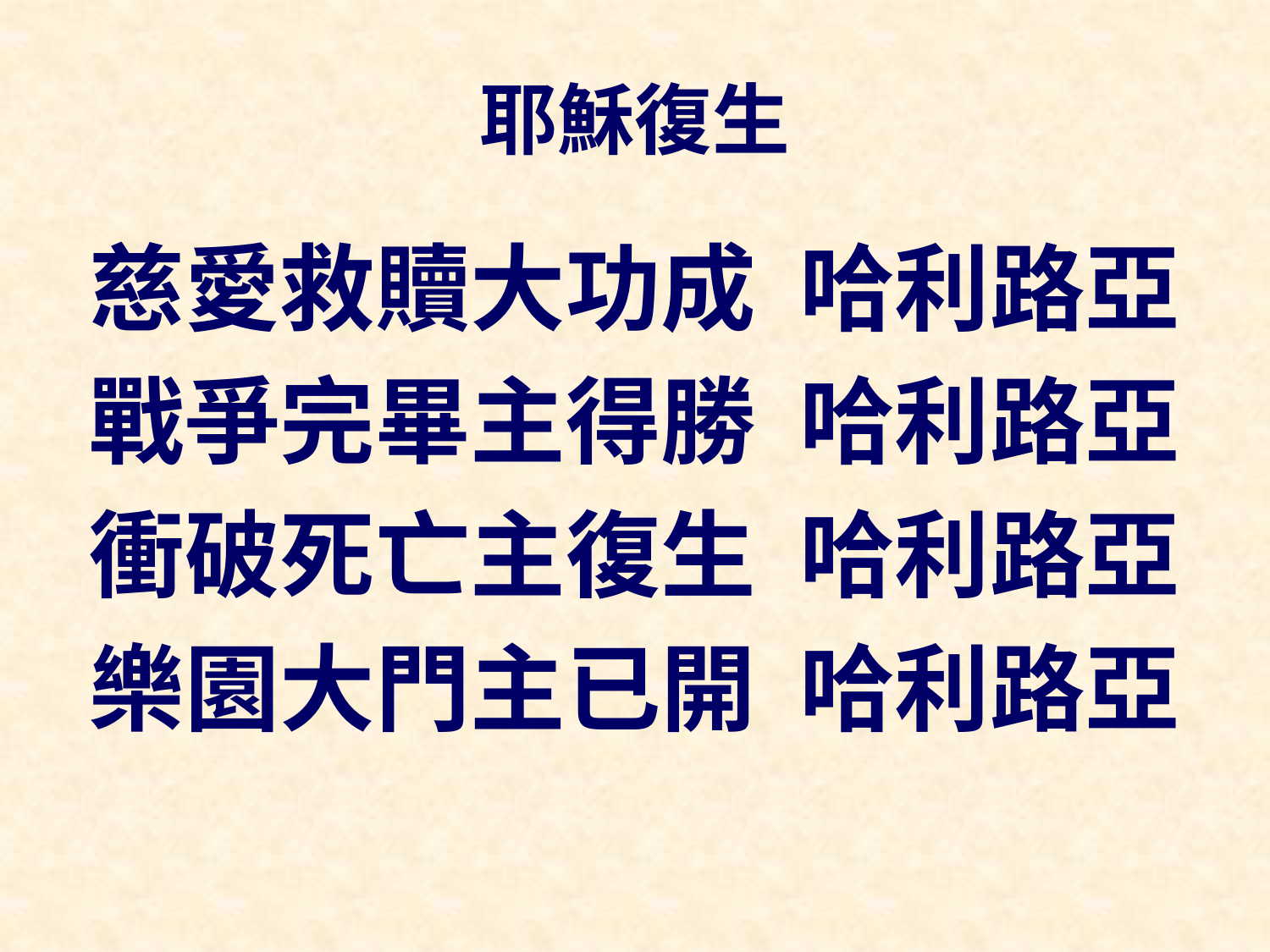

# 耶穌復生
慈愛救贖大功成  哈利路亞
戰爭完畢主得勝  哈利路亞
衝破死亡主復生  哈利路亞
樂園大門主已開  哈利路亞